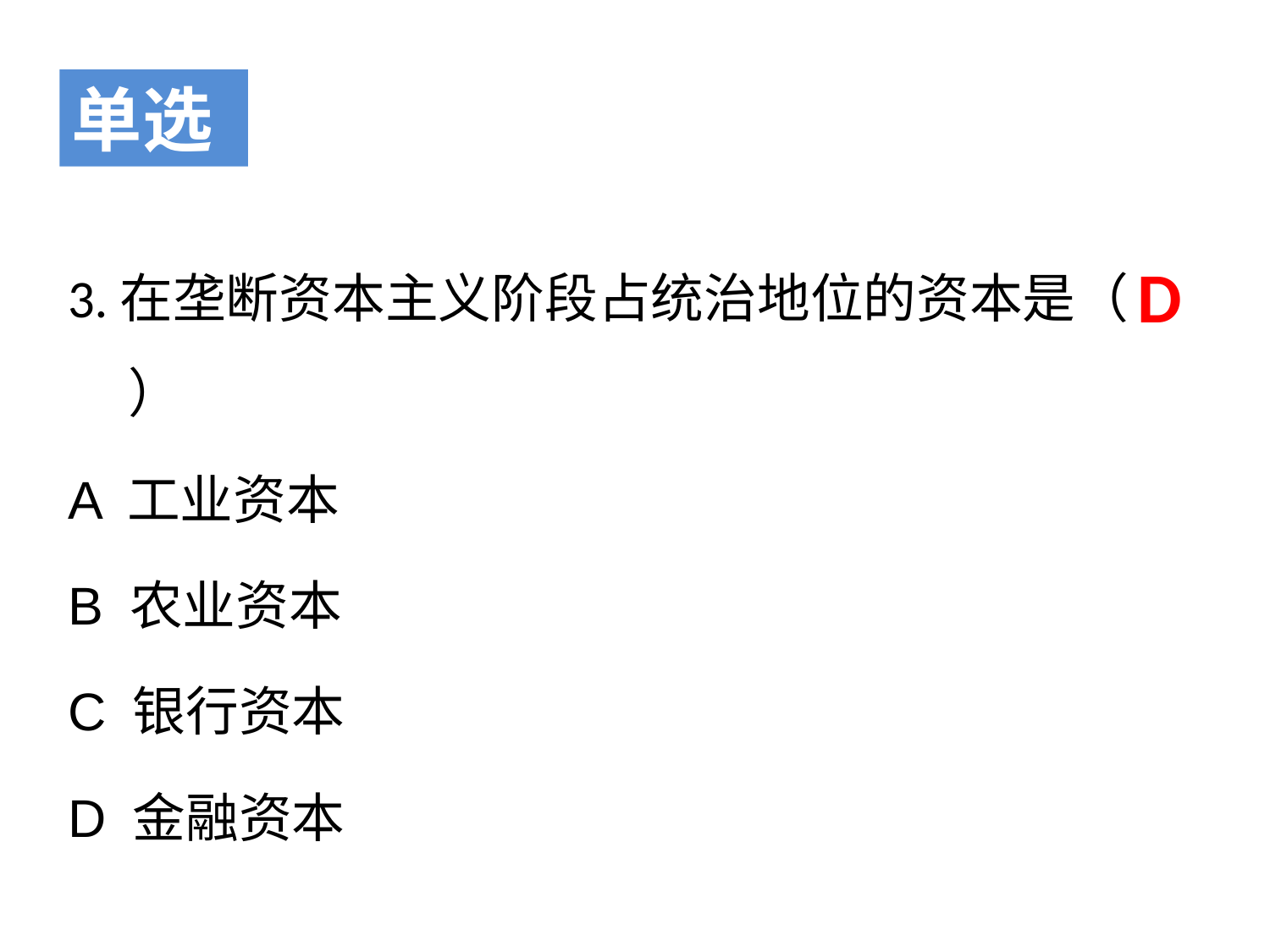

单选
3.在垄断资本主义阶段占统治地位的资本是（  ）
A 工业资本
B 农业资本
C 银行资本
D 金融资本
D